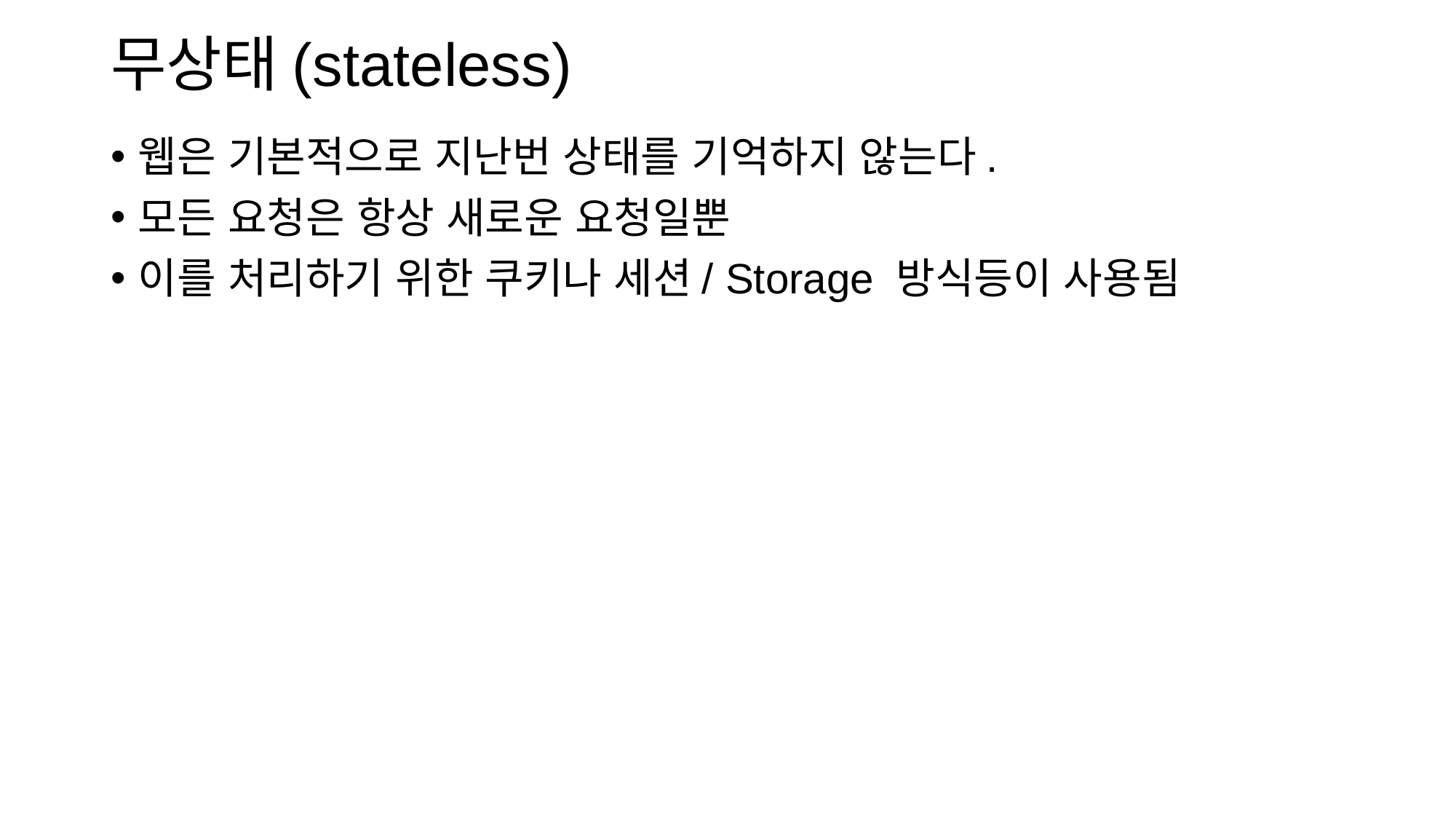

# 무상태(stateless)
웹은 기본적으로 지난번 상태를 기억하지 않는다.
모든 요청은 항상 새로운 요청일뿐
이를 처리하기 위한 쿠키나 세션/ Storage 방식등이 사용됨